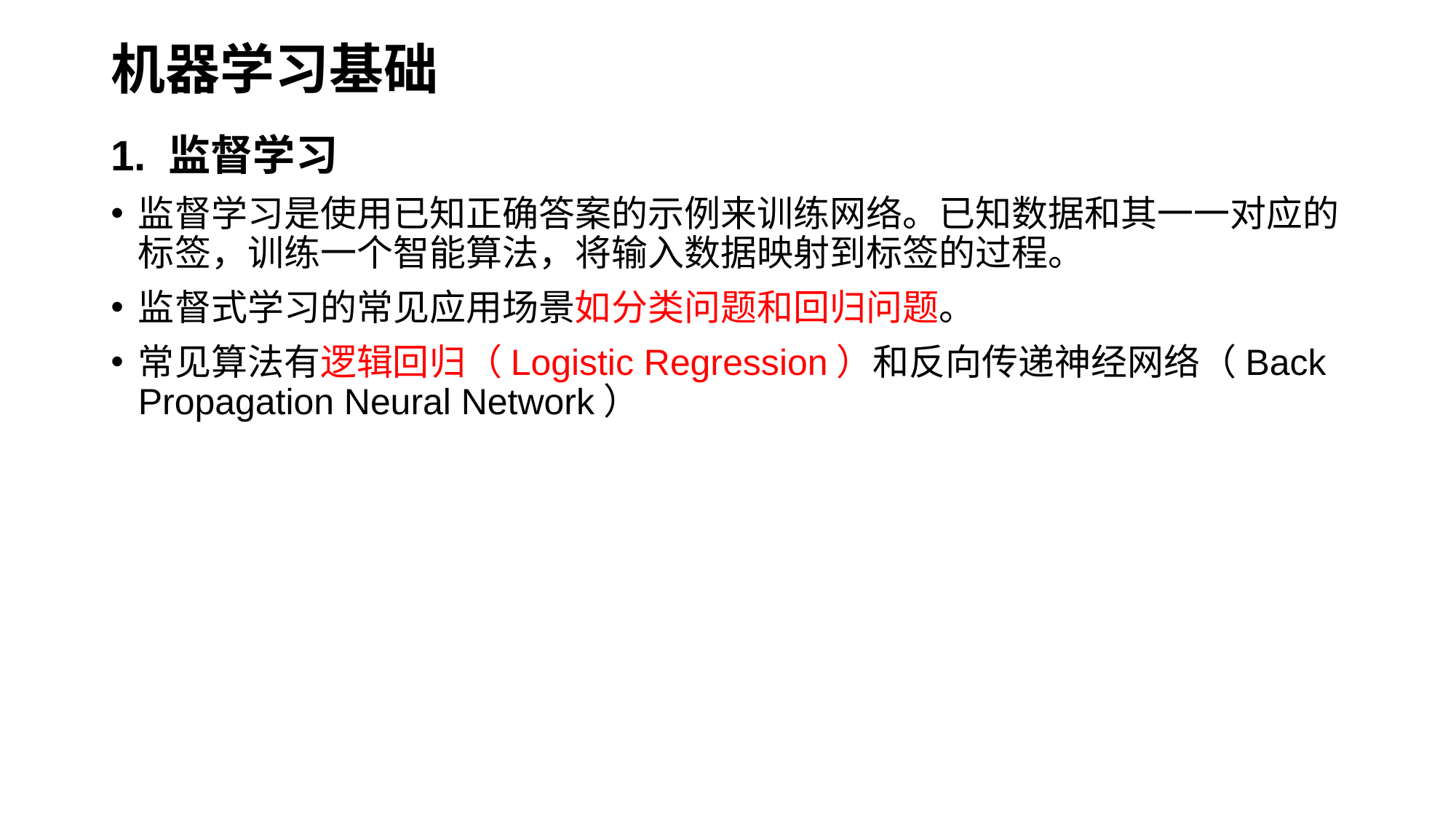

# 机器学习基础
1. 监督学习
监督学习是使用已知正确答案的示例来训练网络。已知数据和其一一对应的标签，训练一个智能算法，将输入数据映射到标签的过程。
监督式学习的常见应用场景如分类问题和回归问题。
常见算法有逻辑回归（Logistic Regression）和反向传递神经网络（Back Propagation Neural Network）